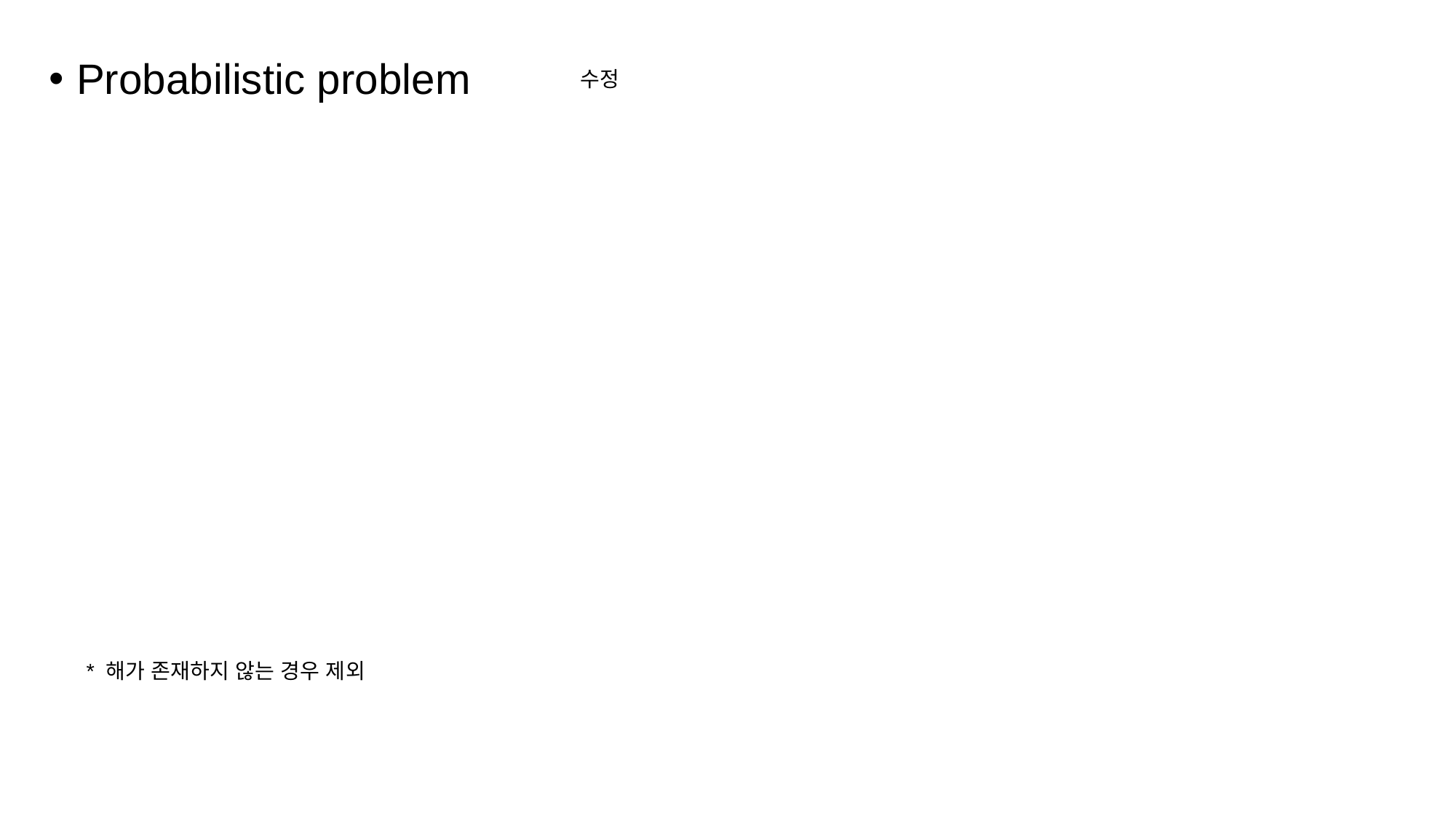

Probabilistic problem
수정
* 해가 존재하지 않는 경우 제외